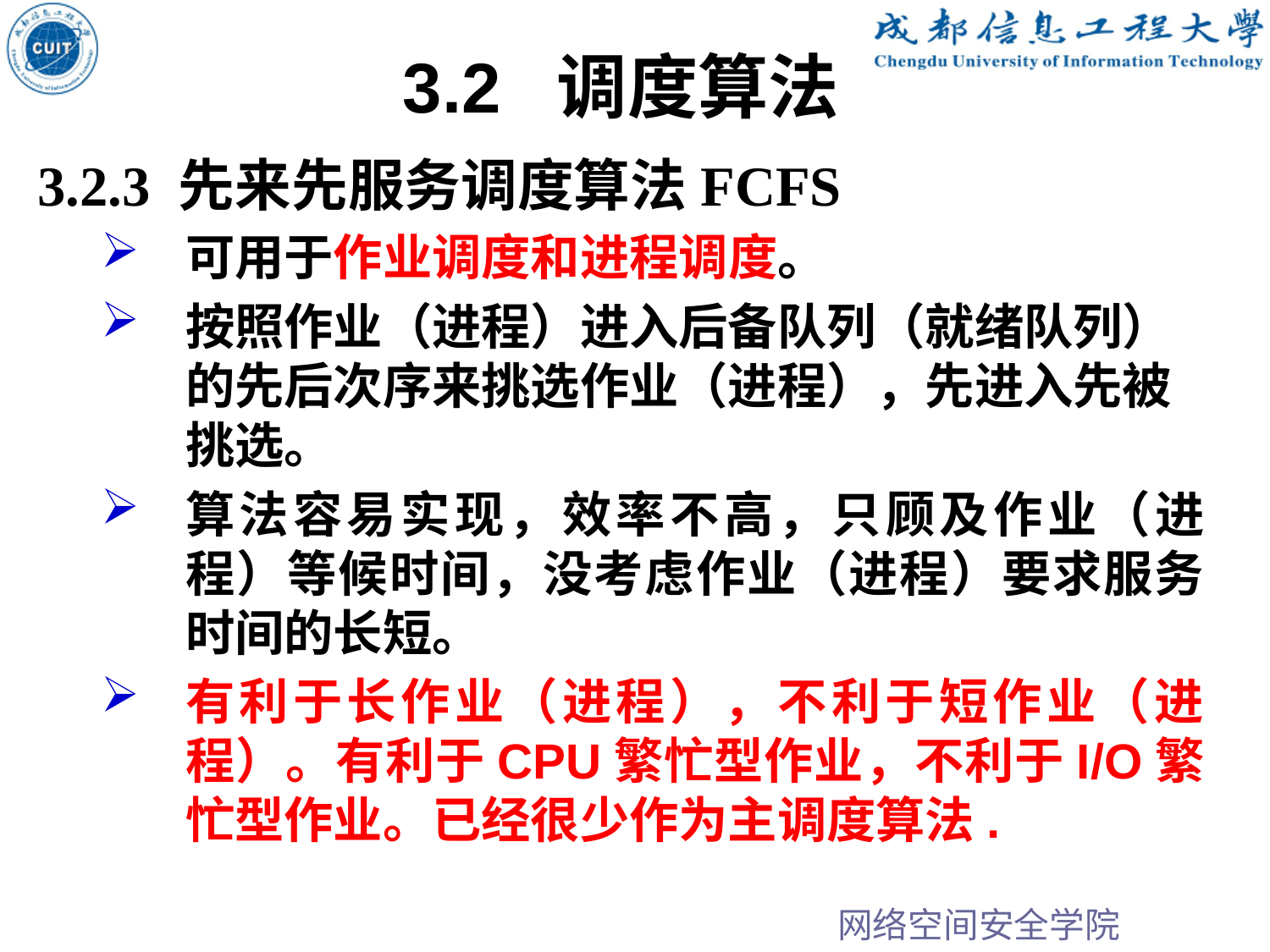

3.2  调度算法
3.2.3 先来先服务调度算法FCFS
可用于作业调度和进程调度。
按照作业（进程）进入后备队列（就绪队列）的先后次序来挑选作业（进程），先进入先被挑选。
算法容易实现，效率不高，只顾及作业（进程）等候时间，没考虑作业（进程）要求服务时间的长短。
有利于长作业（进程），不利于短作业（进程）。有利于CPU繁忙型作业，不利于I/O繁忙型作业。已经很少作为主调度算法.